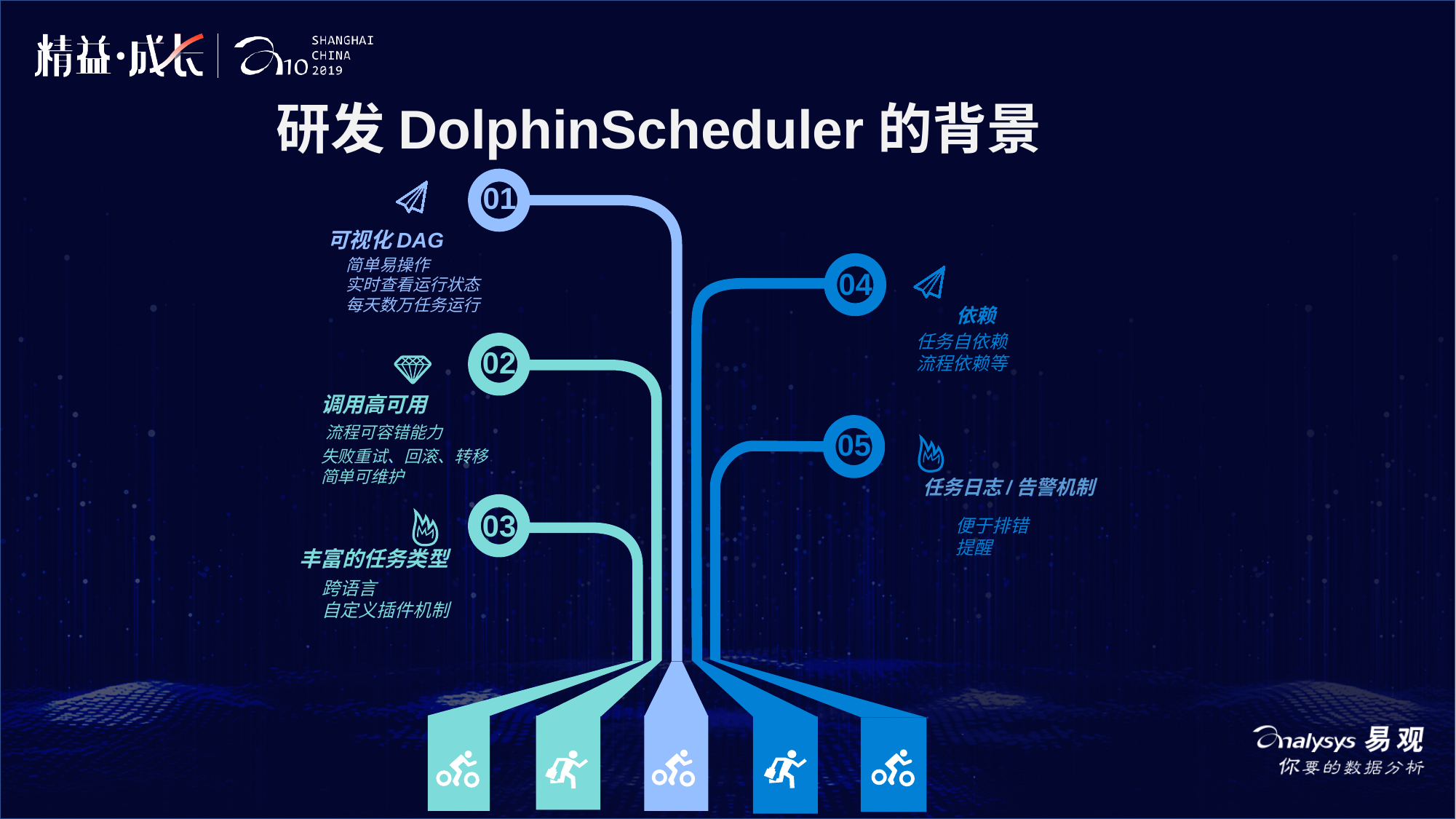

研发DolphinScheduler的背景

01

可视化DAG
04

依赖
02

调用高可用
流程可容错能力

05

任务日志/告警机制
03

简单易操作
实时查看运行状态
每天数万任务运行
任务自依赖
流程依赖等

失败重试、回滚、转移
简单可维护
便于排错
提醒
丰富的任务类型
跨语言
自定义插件机制